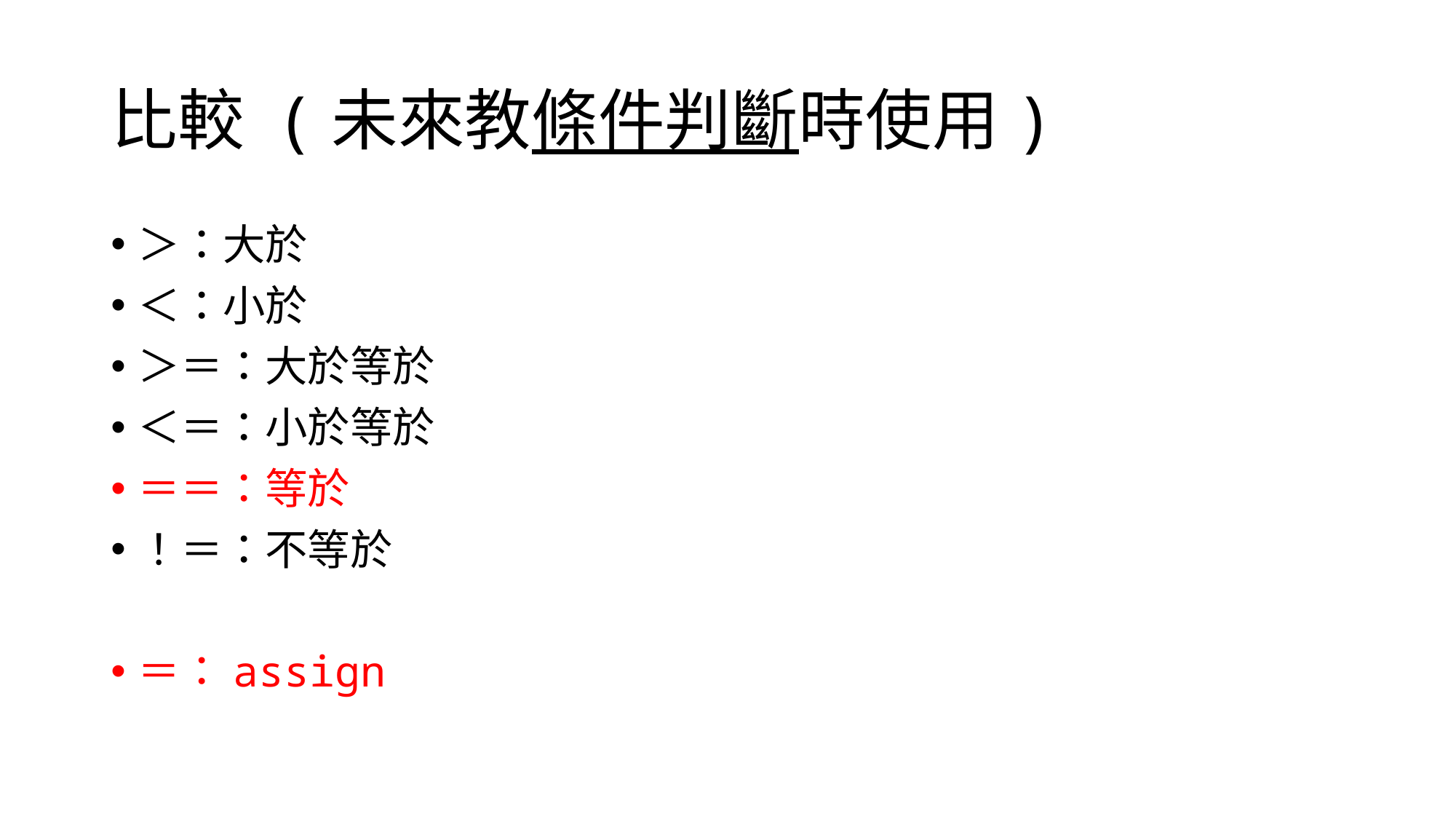

# 比較 (未來教條件判斷時使用)
＞：大於
＜：小於
＞＝：大於等於
＜＝：小於等於
＝＝：等於
！＝：不等於

＝：assign